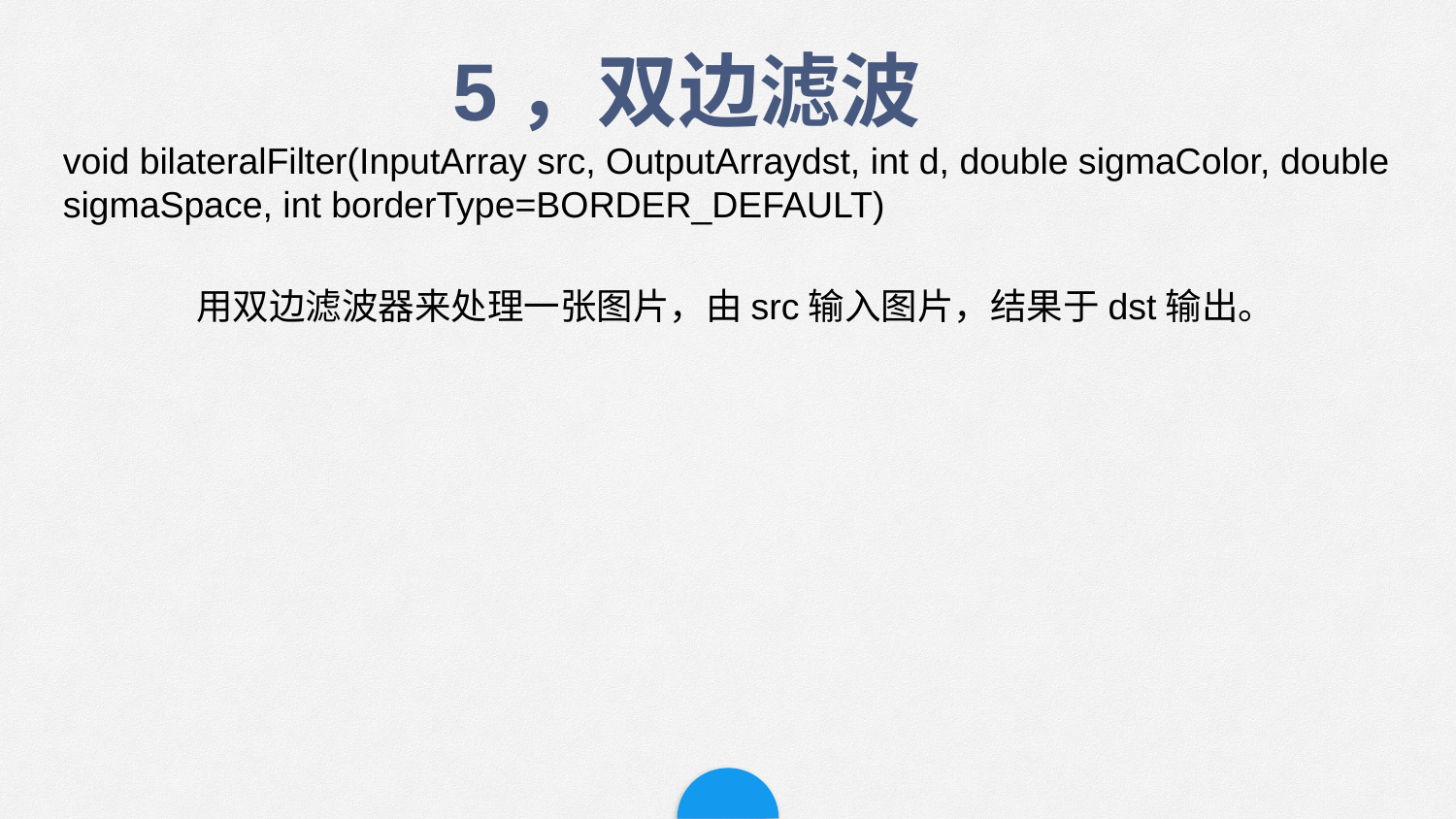

5，双边滤波
void bilateralFilter(InputArray src, OutputArraydst, int d, double sigmaColor, double sigmaSpace, int borderType=BORDER_DEFAULT)
用双边滤波器来处理一张图片，由src输入图片，结果于dst输出。

32